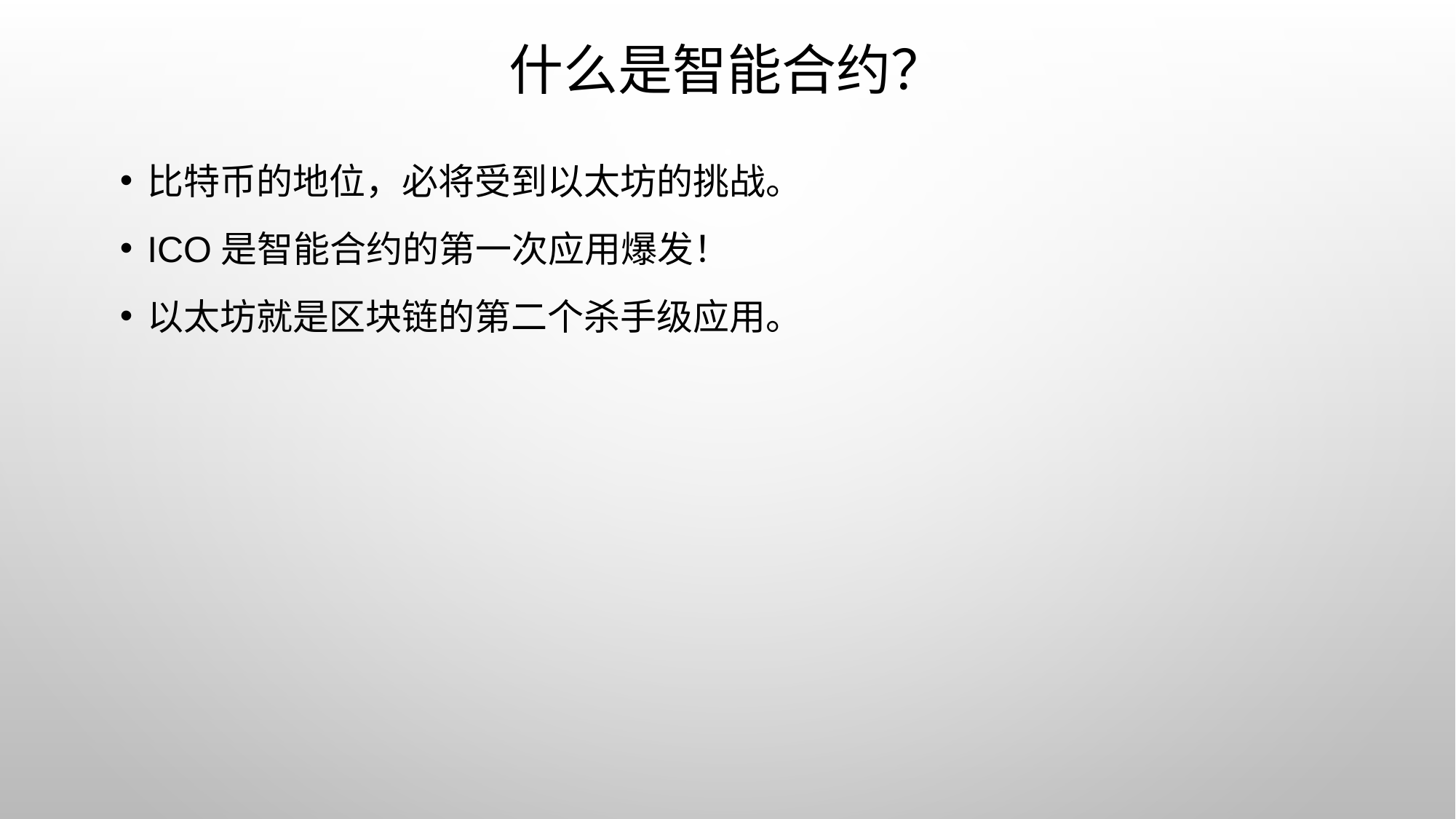

# 什么是智能合约？
比特币的地位，必将受到以太坊的挑战。
ICO是智能合约的第一次应用爆发！
以太坊就是区块链的第二个杀手级应用。